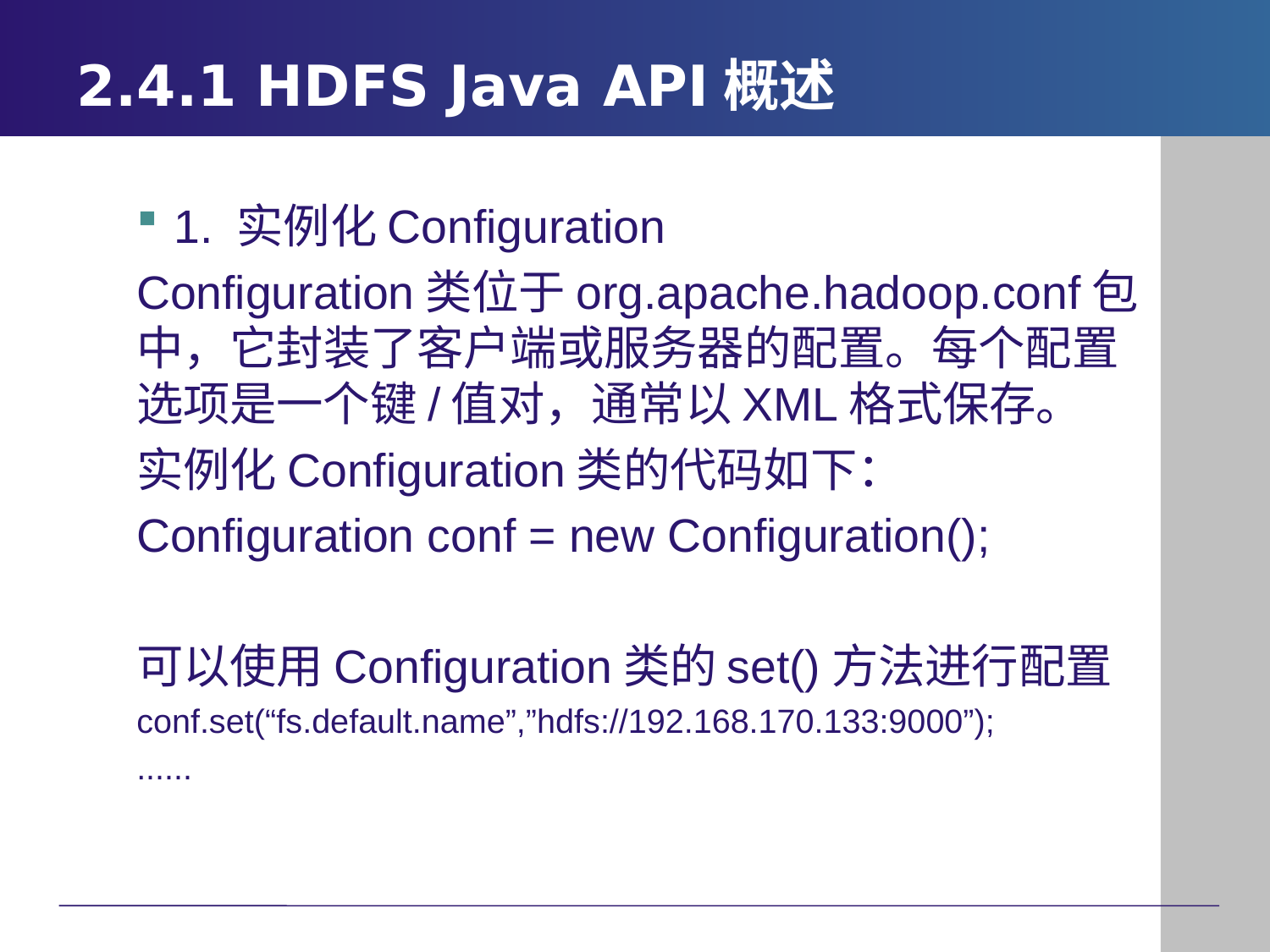

# 2.4.1 HDFS Java API概述
1. 实例化Configuration
Configuration类位于org.apache.hadoop.conf包中，它封装了客户端或服务器的配置。每个配置选项是一个键/值对，通常以XML格式保存。
实例化Configuration类的代码如下：
Configuration conf = new Configuration();

可以使用Configuration类的set()方法进行配置
conf.set(“fs.default.name”,”hdfs://192.168.170.133:9000”);
......